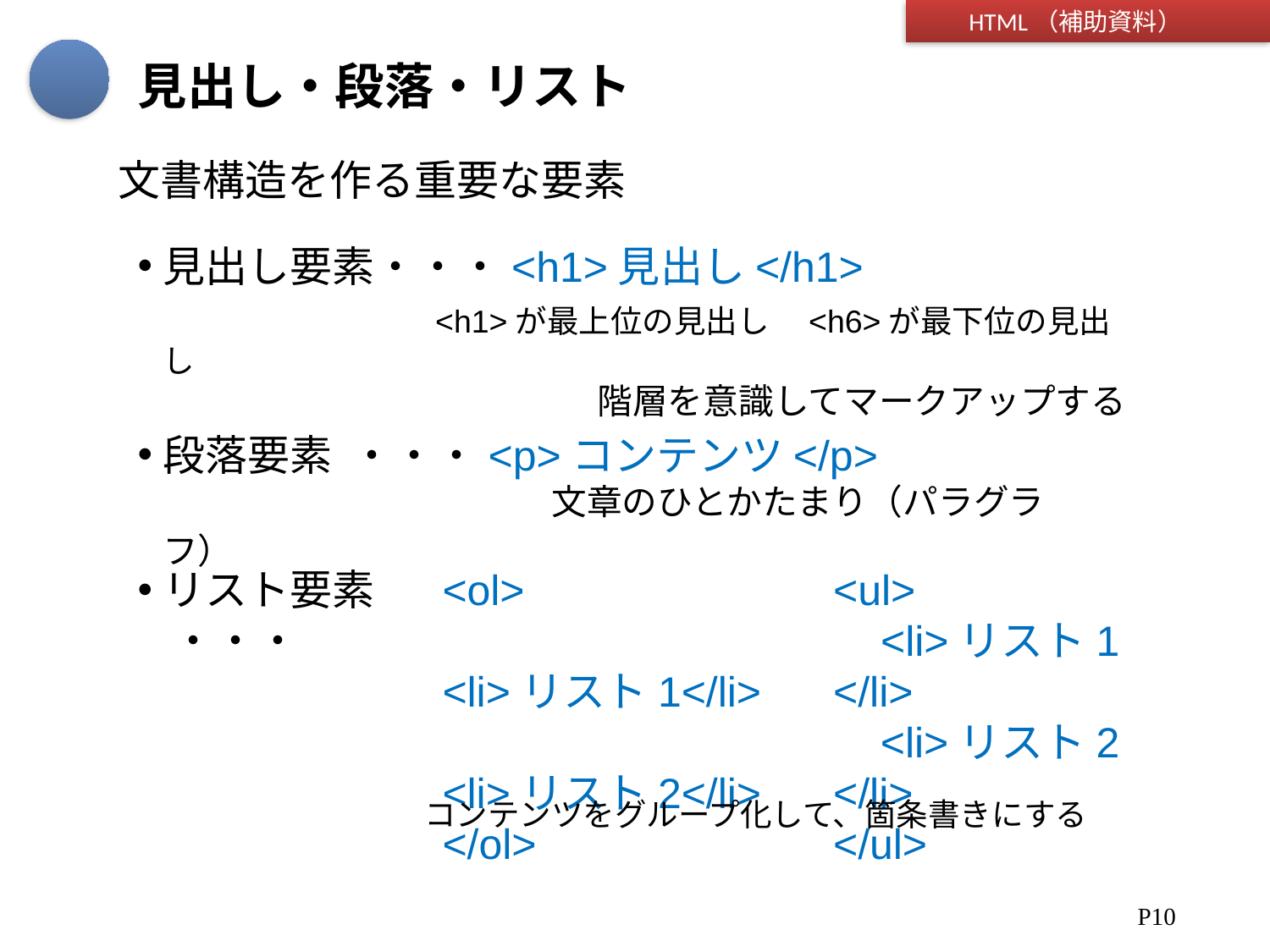

# 見出し・段落・リスト
文書構造を作る重要な要素
見出し要素・・・<h1>見出し</h1>
                       <h1>が最上位の見出し　<h6>が最下位の見出し
　　　　　　　　　　　　　階層を意識してマークアップする
段落要素  ・・・<p>コンテンツ</p>
　　　　　　　　　　　文章のひとかたまり（パラグラフ）
<ol>
    <li>リスト1</li>
    <li>リスト2</li>
</ol>
<ul>
    <li>リスト1 </li>
    <li>リスト2 </li>
</ul>
リスト要素  ・・・
コンテンツをグループ化して、箇条書きにする
P10